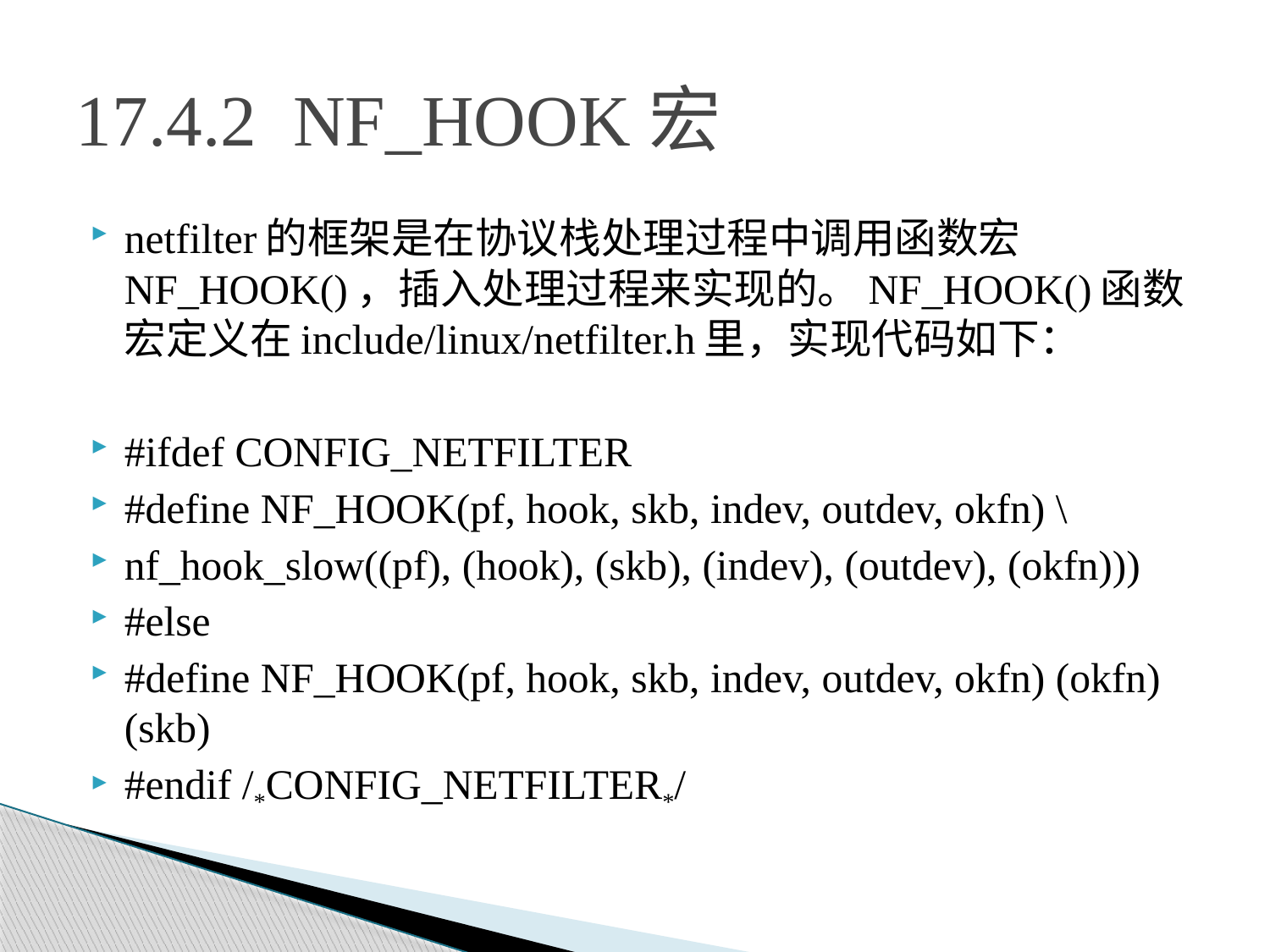

# 17.4.2  NF_HOOK宏
netfilter的框架是在协议栈处理过程中调用函数宏NF_HOOK()，插入处理过程来实现的。NF_HOOK()函数宏定义在include/linux/netfilter.h里，实现代码如下：

#ifdef CONFIG_NETFILTER
#define NF_HOOK(pf, hook, skb, indev, outdev, okfn) \
nf_hook_slow((pf), (hook), (skb), (indev), (outdev), (okfn)))
#else
#define NF_HOOK(pf, hook, skb, indev, outdev, okfn) (okfn)(skb)
#endif /*CONFIG_NETFILTER*/